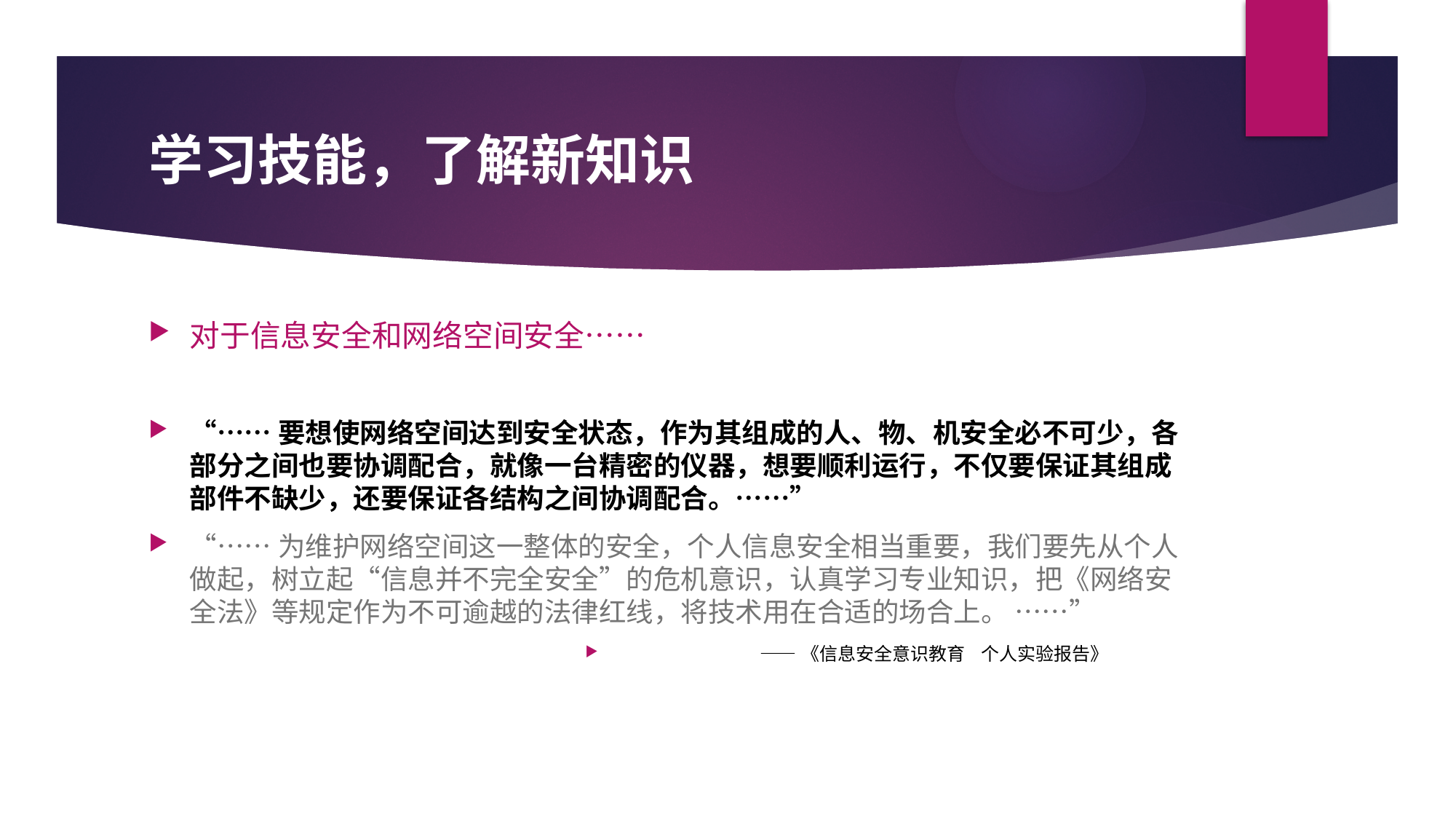

# 学习技能，了解新知识
对于信息安全和网络空间安全……

“……要想使网络空间达到安全状态，作为其组成的人、物、机安全必不可少，各部分之间也要协调配合，就像一台精密的仪器，想要顺利运行，不仅要保证其组成部件不缺少，还要保证各结构之间协调配合。……”
“……为维护网络空间这一整体的安全，个人信息安全相当重要，我们要先从个人做起，树立起“信息并不完全安全”的危机意识，认真学习专业知识，把《网络安全法》等规定作为不可逾越的法律红线，将技术用在合适的场合上。 ……”
                                     ——《信息安全意识教育    个人实验报告》